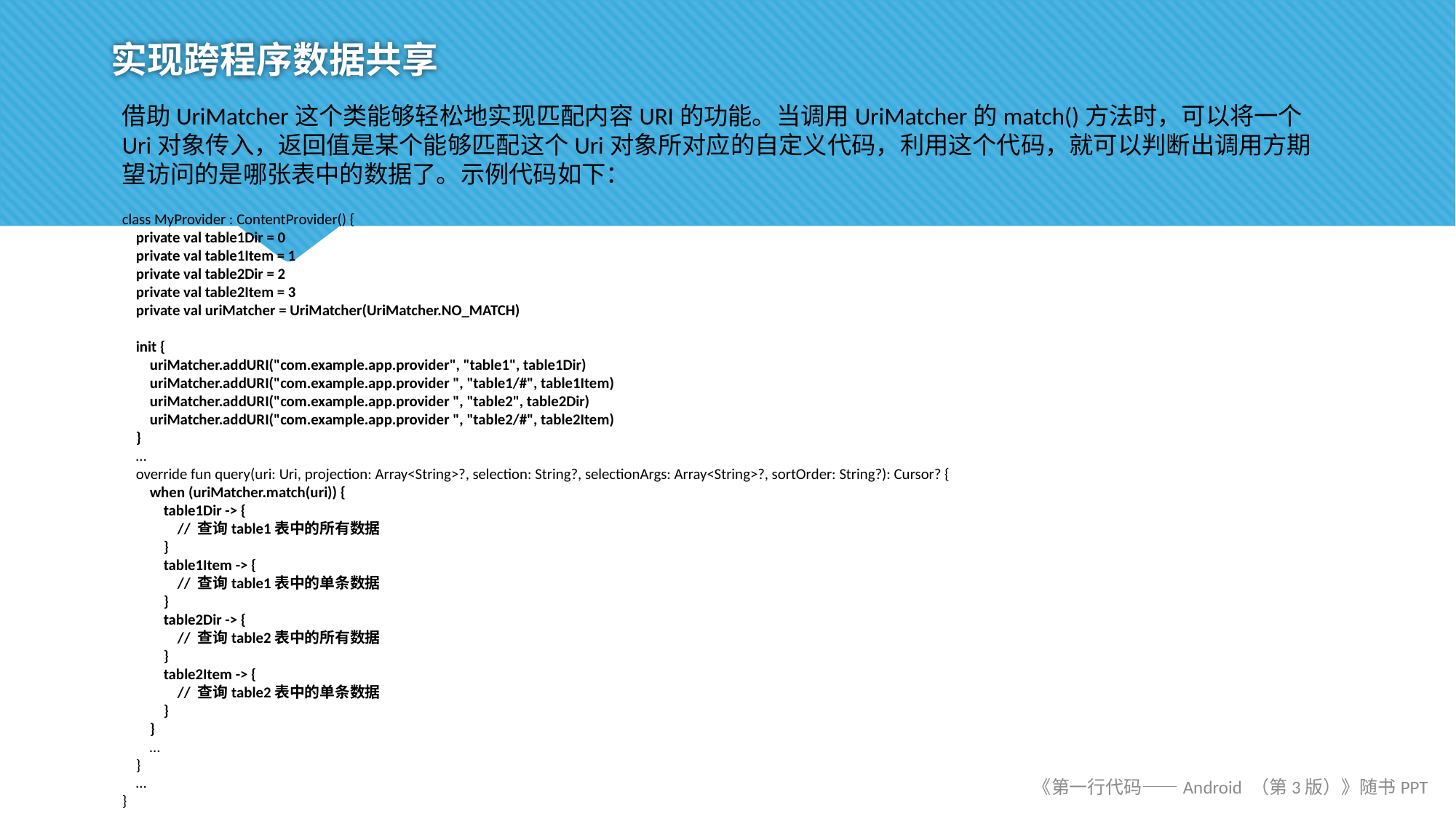

# 实现跨程序数据共享
借助UriMatcher这个类能够轻松地实现匹配内容URI的功能。当调用UriMatcher的match()方法时，可以将一个Uri对象传入，返回值是某个能够匹配这个Uri对象所对应的自定义代码，利用这个代码，就可以判断出调用方期望访问的是哪张表中的数据了。示例代码如下：
class MyProvider : ContentProvider() {
    private val table1Dir = 0
    private val table1Item = 1
    private val table2Dir = 2
    private val table2Item = 3
    private val uriMatcher = UriMatcher(UriMatcher.NO_MATCH)

    init {
        uriMatcher.addURI("com.example.app.provider", "table1", table1Dir)
        uriMatcher.addURI("com.example.app.provider ", "table1/#", table1Item)
        uriMatcher.addURI("com.example.app.provider ", "table2", table2Dir)
        uriMatcher.addURI("com.example.app.provider ", "table2/#", table2Item)
    }
    …
    override fun query(uri: Uri, projection: Array<String>?, selection: String?, selectionArgs: Array<String>?, sortOrder: String?): Cursor? {
        when (uriMatcher.match(uri)) {
            table1Dir -> {
                // 查询table1表中的所有数据
            }
            table1Item -> {
                // 查询table1表中的单条数据
            }
            table2Dir -> {
                // 查询table2表中的所有数据
            }
            table2Item -> {
                // 查询table2表中的单条数据
            }
        }
        …
    }
    …
}